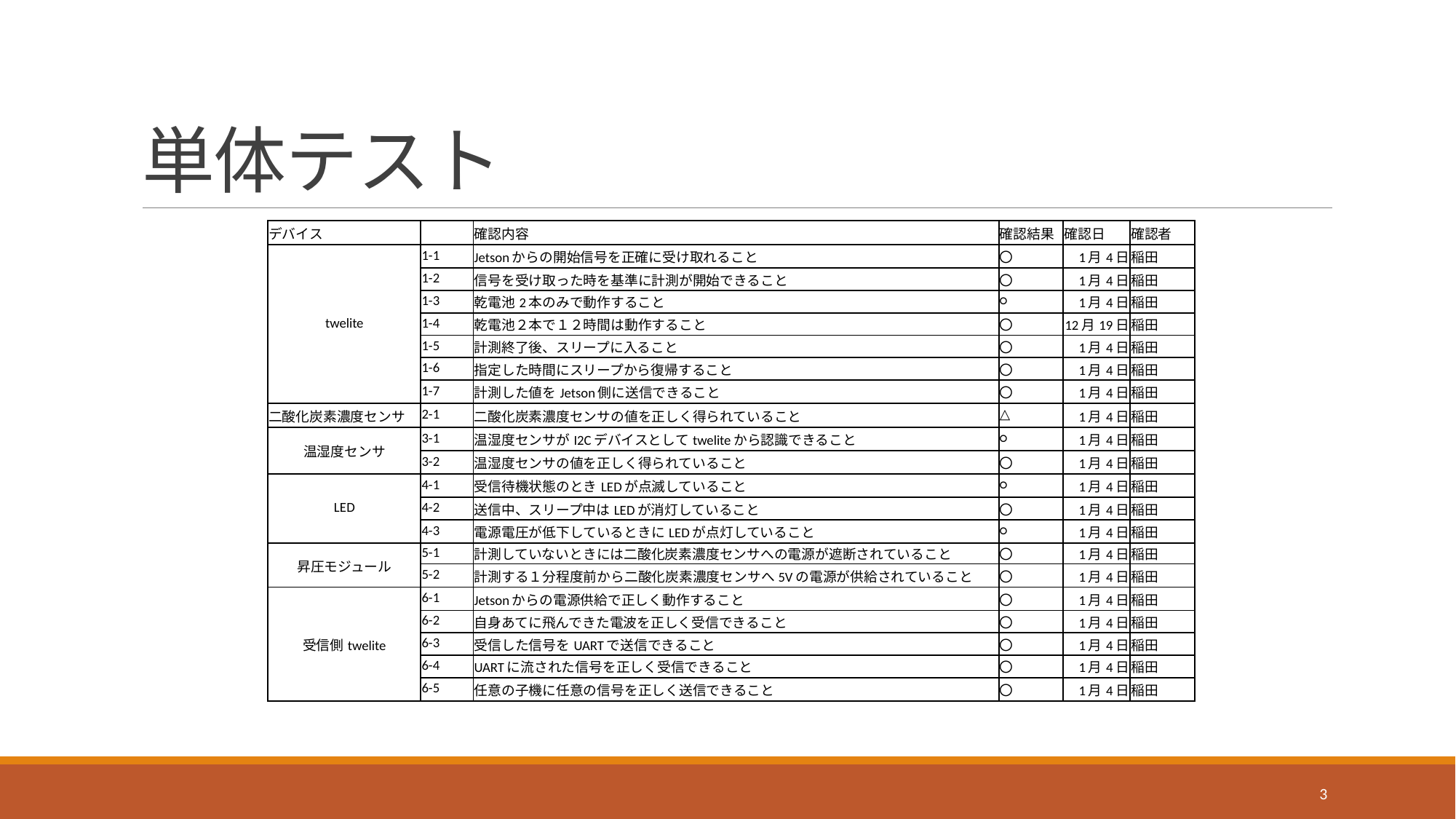

# 単体テスト
| デバイス |  | 確認内容 | 確認結果 | 確認日 | 確認者 |
| --- | --- | --- | --- | --- | --- |
| twelite | 1-1 | Jetsonからの開始信号を正確に受け取れること | 〇 | 1月4日 | 稲田 |
|  | 1-2 | 信号を受け取った時を基準に計測が開始できること | 〇 | 1月4日 | 稲田 |
|  | 1-3 | 乾電池2本のみで動作すること | ○ | 1月4日 | 稲田 |
|  | 1-4 | 乾電池２本で１２時間は動作すること | 〇 | 12月19日 | 稲田 |
|  | 1-5 | 計測終了後、スリープに入ること | 〇 | 1月4日 | 稲田 |
|  | 1-6 | 指定した時間にスリープから復帰すること | 〇 | 1月4日 | 稲田 |
|  | 1-7 | 計測した値をJetson側に送信できること | 〇 | 1月4日 | 稲田 |
| 二酸化炭素濃度センサ | 2-1 | 二酸化炭素濃度センサの値を正しく得られていること | △ | 1月4日 | 稲田 |
| 温湿度センサ | 3-1 | 温湿度センサがI2Cデバイスとしてtweliteから認識できること | ○ | 1月4日 | 稲田 |
|  | 3-2 | 温湿度センサの値を正しく得られていること | 〇 | 1月4日 | 稲田 |
| LED | 4-1 | 受信待機状態のときLEDが点滅していること | ○ | 1月4日 | 稲田 |
|  | 4-2 | 送信中、スリープ中はLEDが消灯していること | 〇 | 1月4日 | 稲田 |
|  | 4-3 | 電源電圧が低下しているときにLEDが点灯していること | ○ | 1月4日 | 稲田 |
| 昇圧モジュール | 5-1 | 計測していないときには二酸化炭素濃度センサへの電源が遮断されていること | 〇 | 1月4日 | 稲田 |
|  | 5-2 | 計測する１分程度前から二酸化炭素濃度センサへ5Vの電源が供給されていること | 〇 | 1月4日 | 稲田 |
| 受信側twelite | 6-1 | Jetsonからの電源供給で正しく動作すること | 〇 | 1月4日 | 稲田 |
|  | 6-2 | 自身あてに飛んできた電波を正しく受信できること | 〇 | 1月4日 | 稲田 |
|  | 6-3 | 受信した信号をUARTで送信できること | 〇 | 1月4日 | 稲田 |
|  | 6-4 | UARTに流された信号を正しく受信できること | 〇 | 1月4日 | 稲田 |
|  | 6-5 | 任意の子機に任意の信号を正しく送信できること | 〇 | 1月4日 | 稲田 |
3